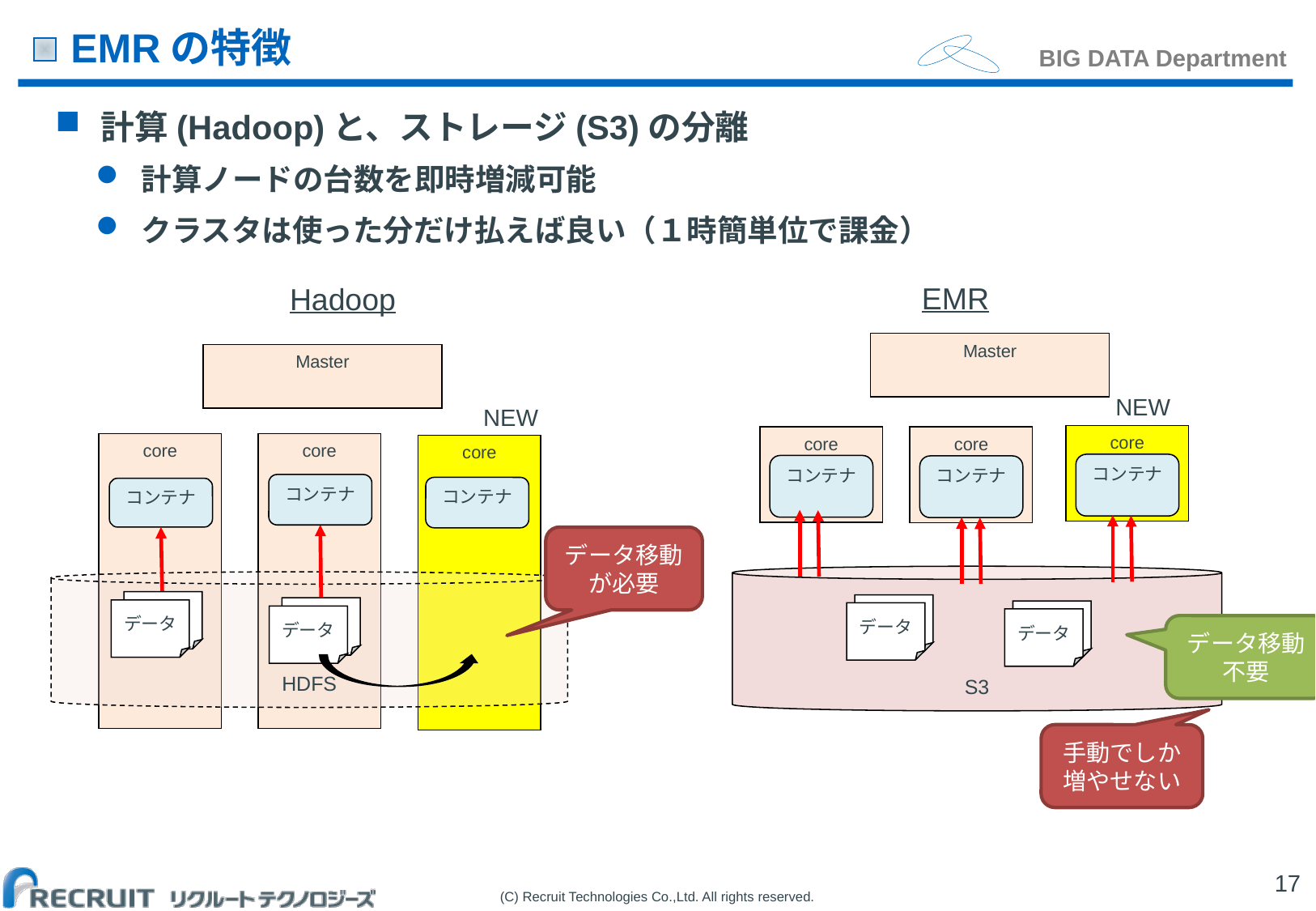

# EMRの特徴
計算(Hadoop)と、ストレージ(S3)の分離
計算ノードの台数を即時増減可能
クラスタは使った分だけ払えば良い（１時簡単位で課金）
EMR
Hadoop
Master
Master
NEW
NEW
core

core

core

core

core

core

コンテナ
コンテナ
コンテナ
コンテナ
コンテナ
コンテナ
データ移動が必要
S3
HDFS
データ
データ
データ
データ
データ
データ
データ
データ
データ移動不要

手動でしか増やせない
17